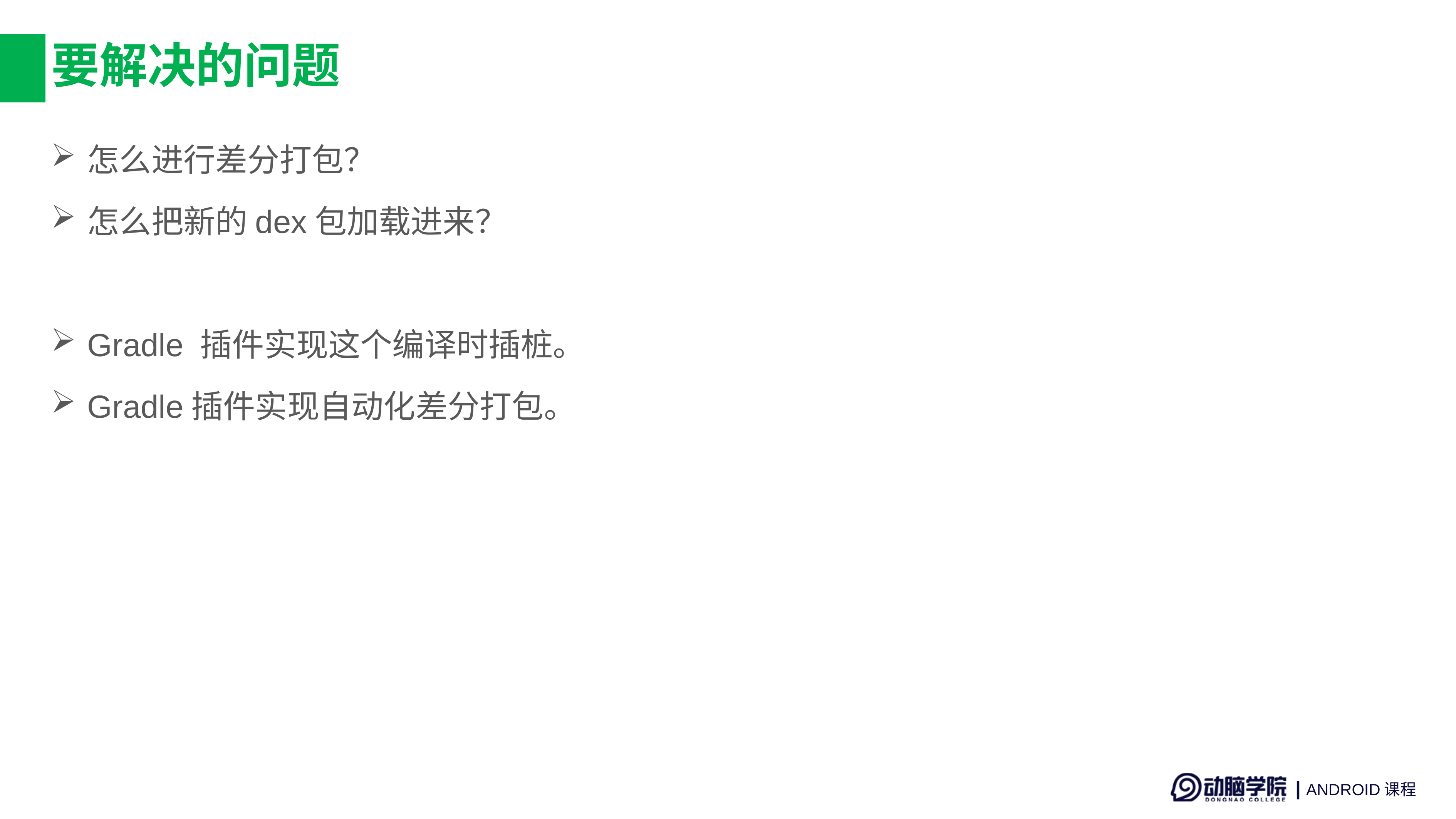

# 要解决的问题
怎么进行差分打包？
怎么把新的dex包加载进来？

Gradle 插件实现这个编译时插桩。
Gradle插件实现自动化差分打包。